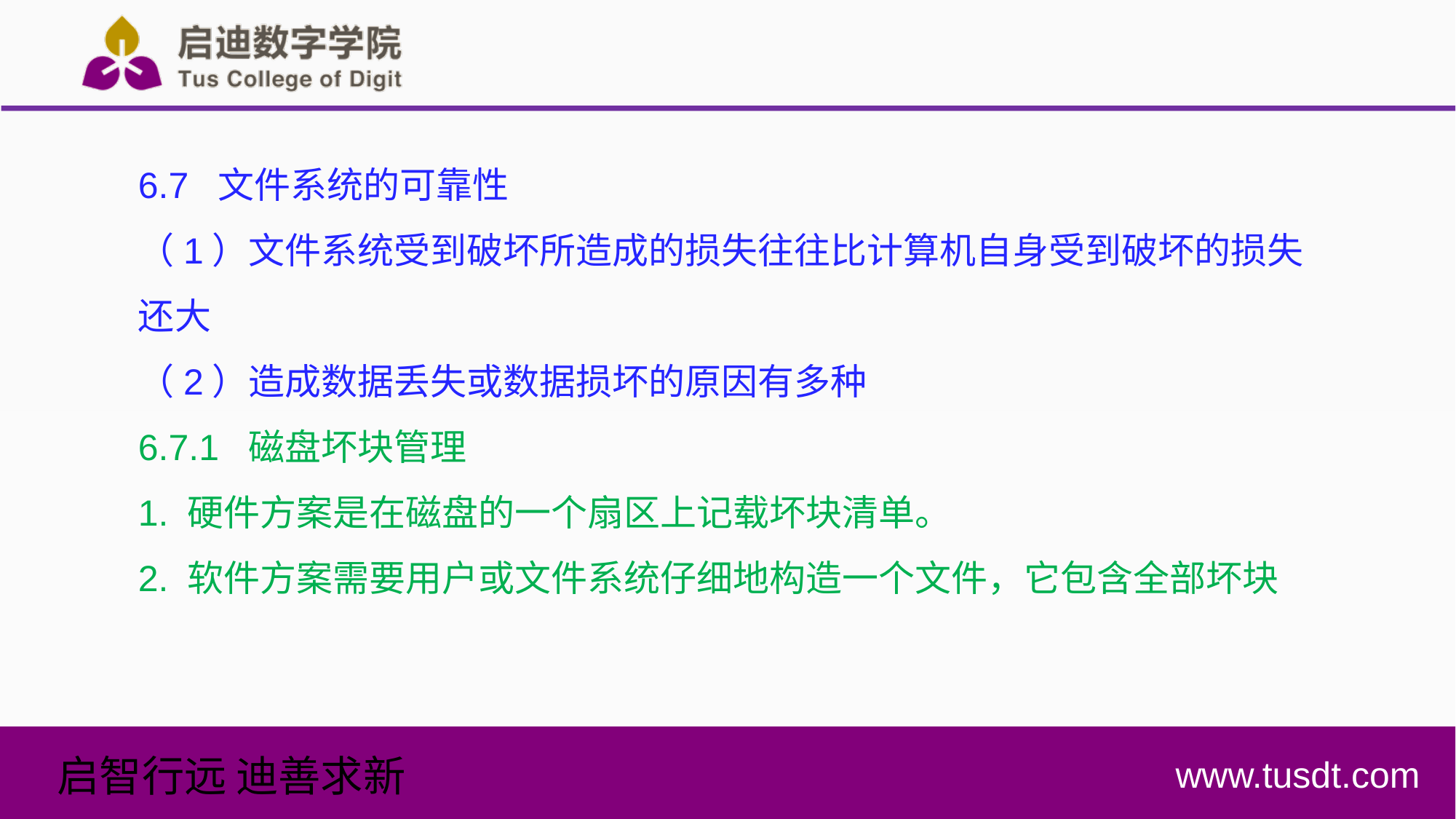

6.7  文件系统的可靠性
（1）文件系统受到破坏所造成的损失往往比计算机自身受到破坏的损失还大
（2）造成数据丢失或数据损坏的原因有多种
6.7.1  磁盘坏块管理
1. 硬件方案是在磁盘的一个扇区上记载坏块清单。
2. 软件方案需要用户或文件系统仔细地构造一个文件，它包含全部坏块